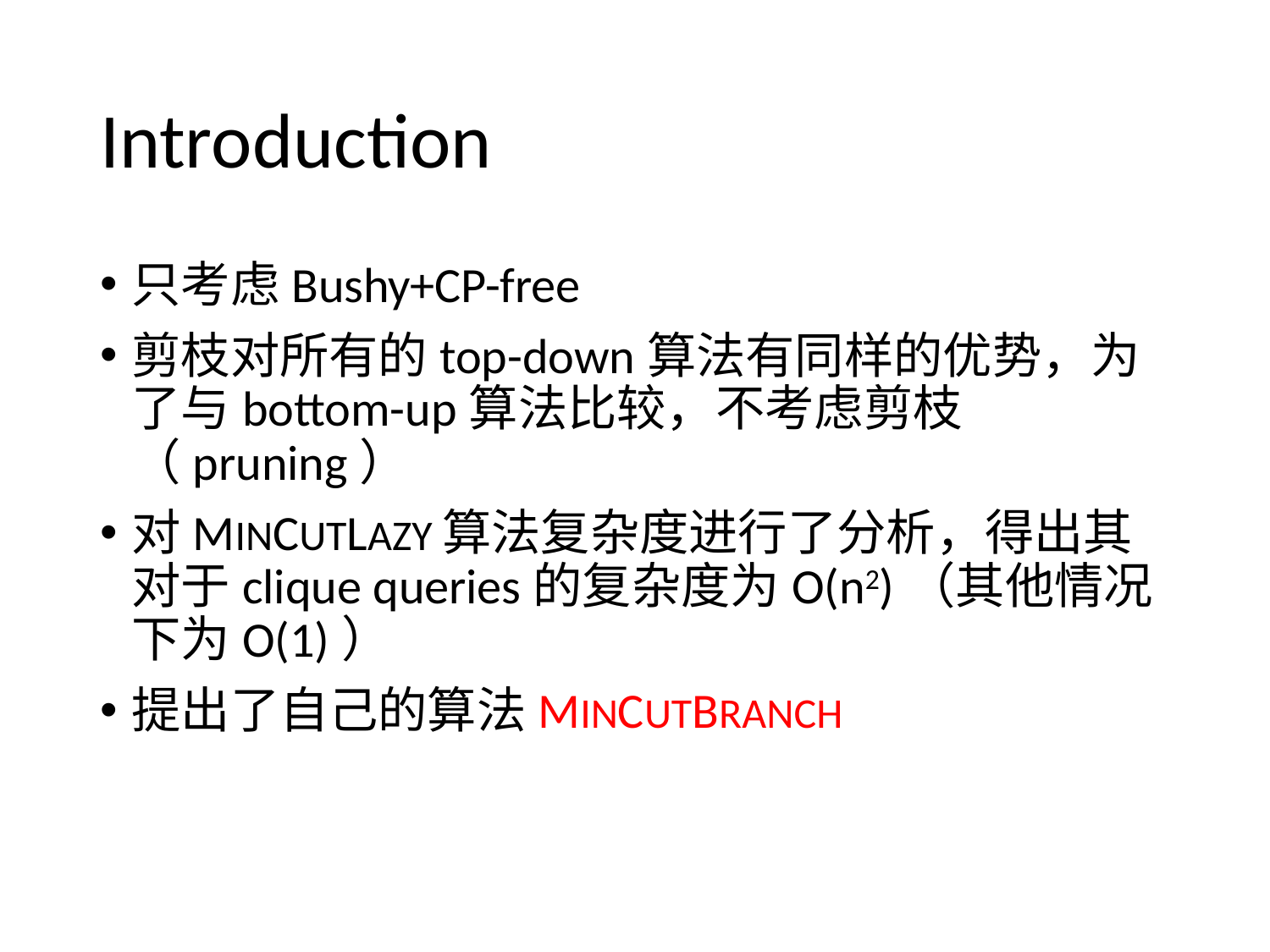

# Introduction
只考虑Bushy+CP-free
剪枝对所有的top-down算法有同样的优势，为了与bottom-up算法比较，不考虑剪枝（pruning）
对MINCUTLAZY算法复杂度进行了分析，得出其对于clique queries的复杂度为O(n2)（其他情况下为O(1)）
提出了自己的算法MINCUTBRANCH